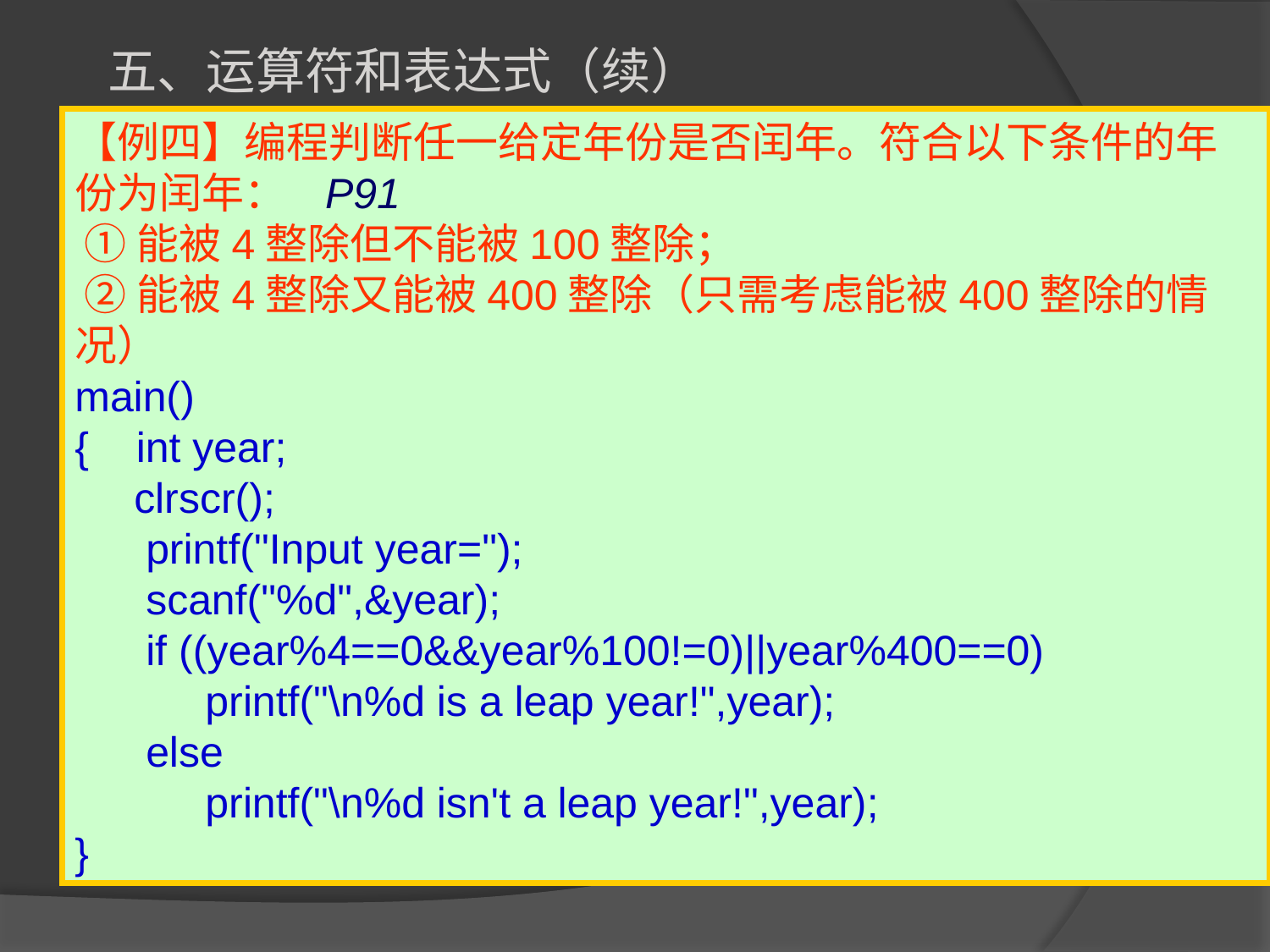

五、运算符和表达式（续）
【例四】编程判断任一给定年份是否闰年。符合以下条件的年份为闰年：   P91
 ①能被4整除但不能被100整除；
 ②能被4整除又能被400整除（只需考虑能被400整除的情况）
main()
{    int year;
     clrscr();
      printf("Input year=");
      scanf("%d",&year);
      if ((year%4==0&&year%100!=0)||year%400==0)
           printf("\n%d is a leap year!",year);
      else
           printf("\n%d isn't a leap year!",year);
}